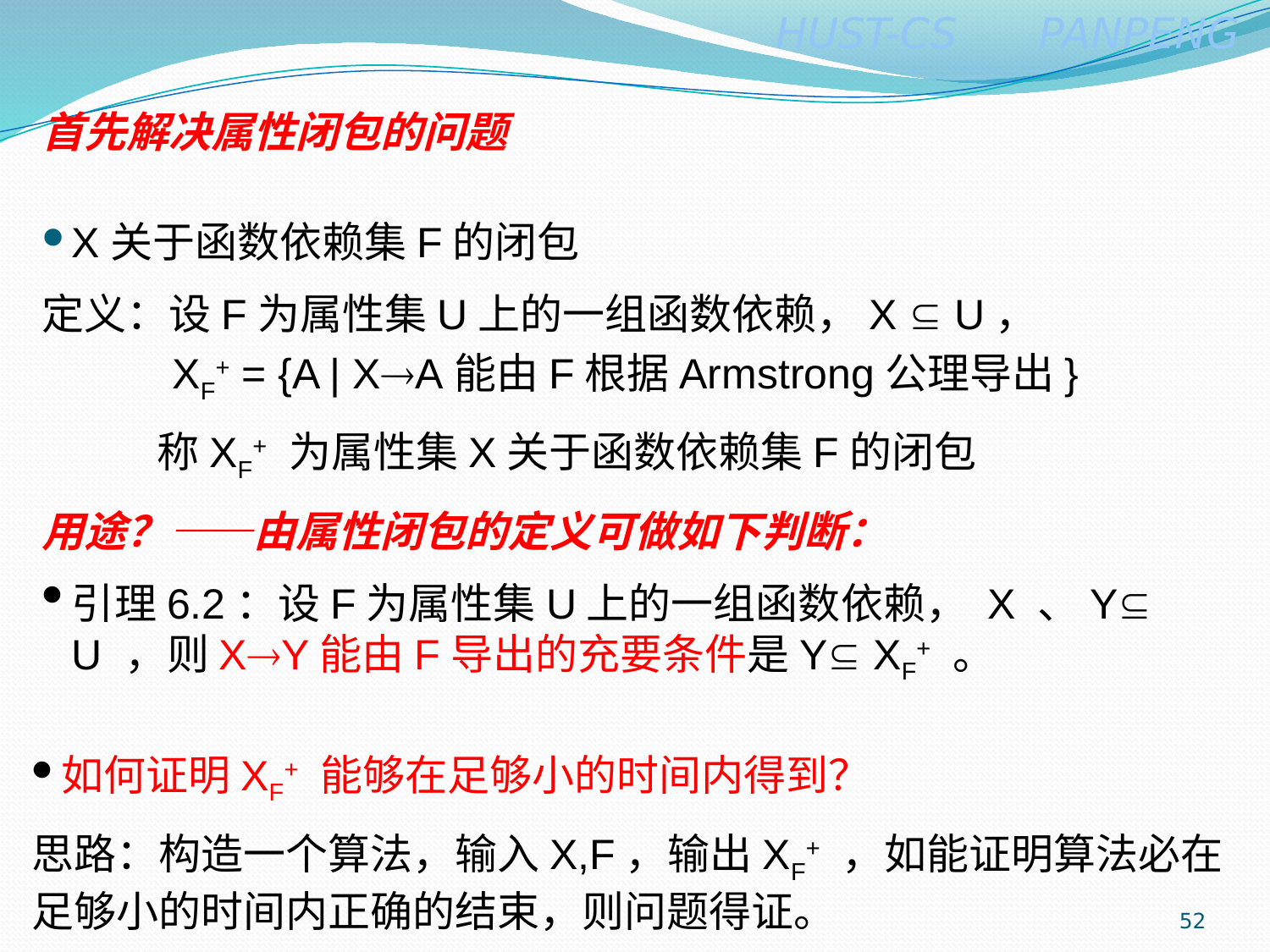

首先解决属性闭包的问题

X关于函数依赖集F的闭包
定义：设F为属性集U上的一组函数依赖，X ⊆ U，
           XF+ = {A | X→A能由F根据Armstrong公理导出}
           称XF+ 为属性集X关于函数依赖集F的闭包
用途？——由属性闭包的定义可做如下判断：
引理6.2：设F为属性集U上的一组函数依赖， X 、Y⊆ U ，则X→Y能由F导出的充要条件是Y⊆ XF+ 。
如何证明XF+ 能够在足够小的时间内得到？
思路：构造一个算法，输入X,F，输出XF+ ，如能证明算法必在足够小的时间内正确的结束，则问题得证。
52